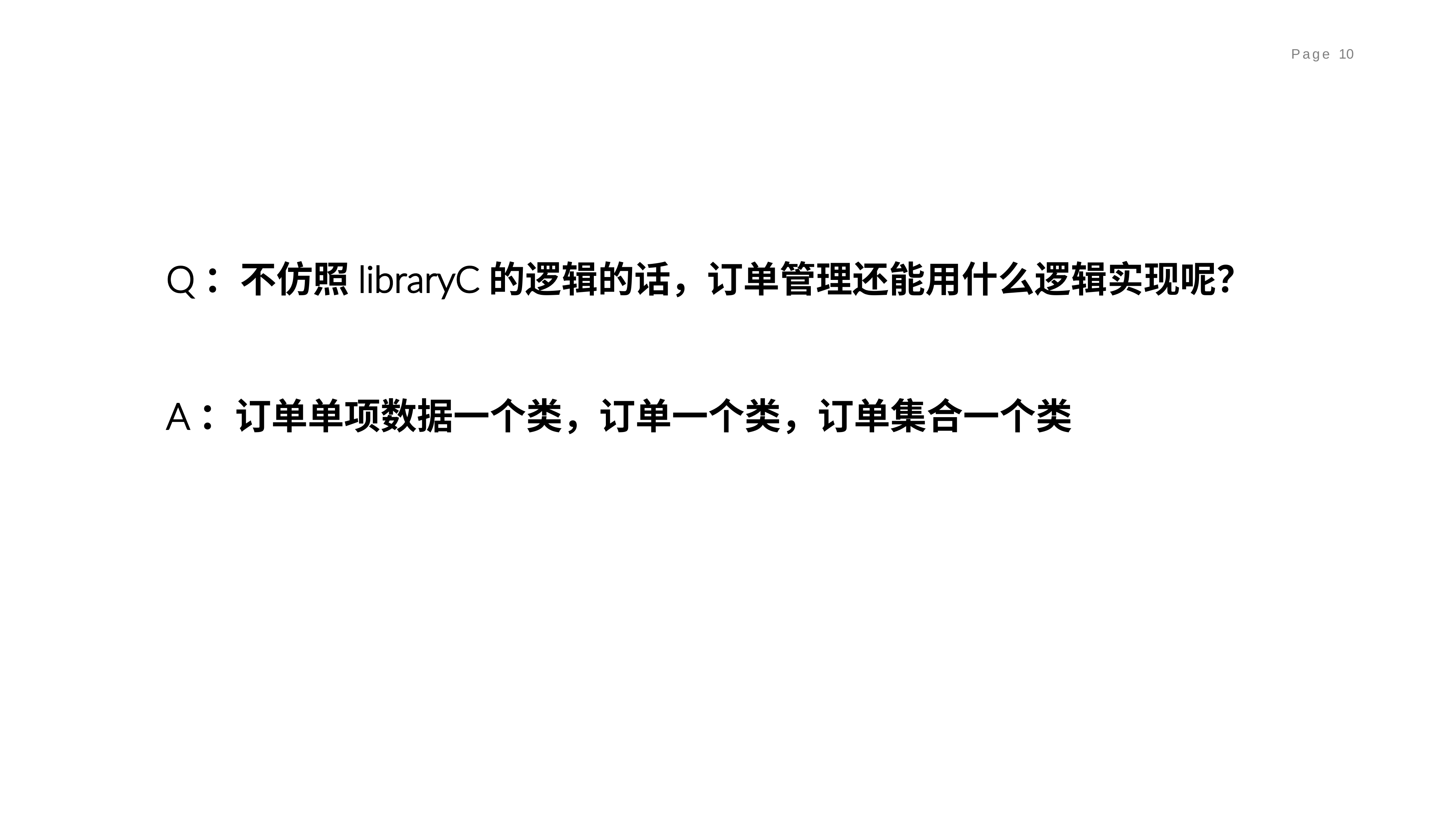

Q：不仿照libraryC的逻辑的话，订单管理还能用什么逻辑实现呢？
A：订单单项数据一个类，订单一个类，订单集合一个类